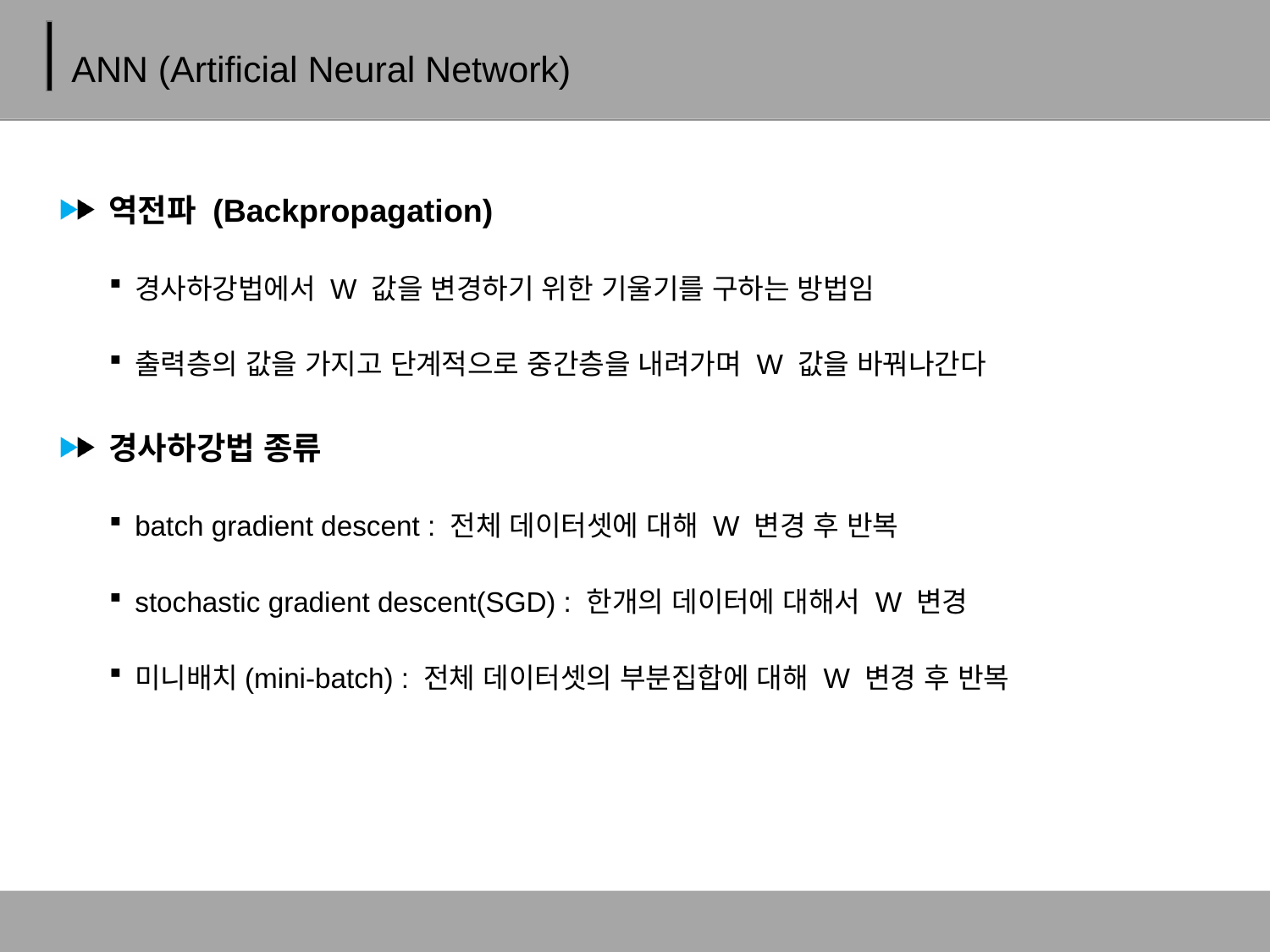

# ANN (Artificial Neural Network)
역전파 (Backpropagation)
경사하강법에서 W 값을 변경하기 위한 기울기를 구하는 방법임
출력층의 값을 가지고 단계적으로 중간층을 내려가며 W 값을 바꿔나간다
경사하강법 종류
batch gradient descent : 전체 데이터셋에 대해 W 변경 후 반복
stochastic gradient descent(SGD) : 한개의 데이터에 대해서 W 변경
미니배치(mini-batch) : 전체 데이터셋의 부분집합에 대해 W 변경 후 반복